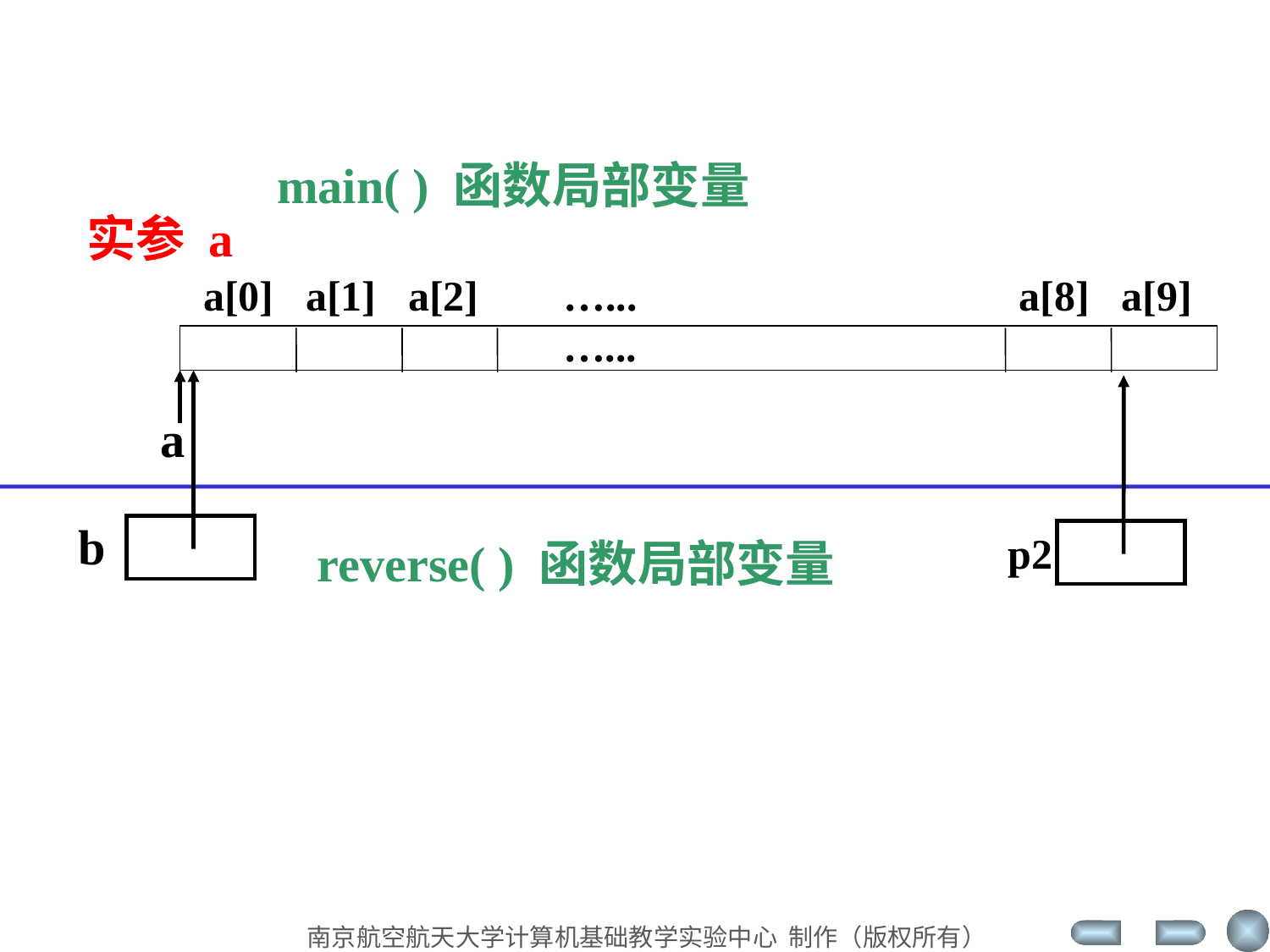

main( ) 函数局部变量
实参 a
 a[0]   a[1]   a[2]        …...                                    a[8]   a[9]
                                   …...

b

a

p2

reverse( ) 函数局部变量